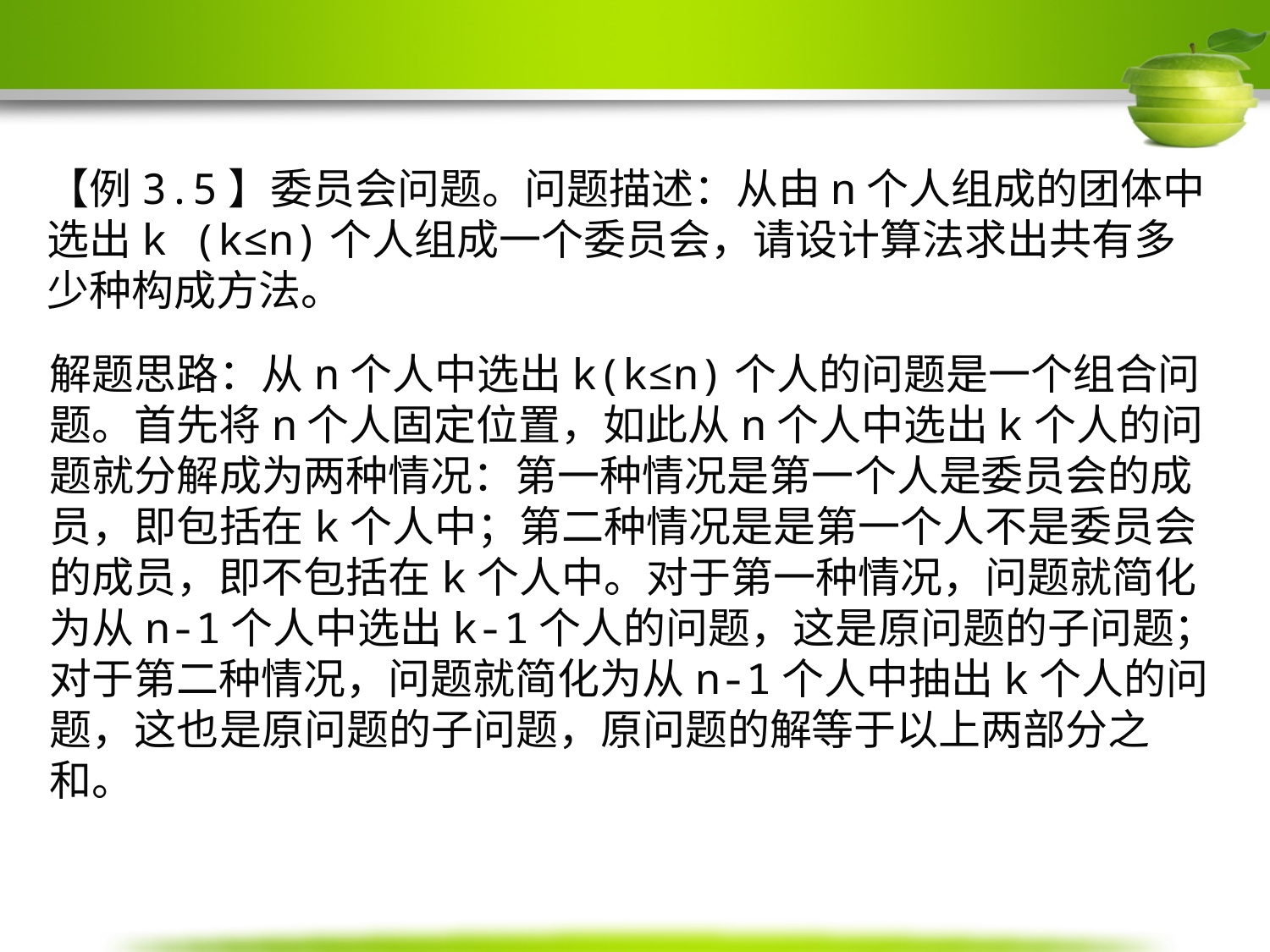

【例3.5】委员会问题。问题描述：从由n个人组成的团体中选出k (k≤n)个人组成一个委员会，请设计算法求出共有多少种构成方法。
解题思路：从n个人中选出k(k≤n)个人的问题是一个组合问题。首先将n个人固定位置，如此从n个人中选出k个人的问题就分解成为两种情况：第一种情况是第一个人是委员会的成员，即包括在k个人中；第二种情况是是第一个人不是委员会的成员，即不包括在k个人中。对于第一种情况，问题就简化为从n-1个人中选出k-1个人的问题，这是原问题的子问题；对于第二种情况，问题就简化为从n-1个人中抽出k个人的问题，这也是原问题的子问题，原问题的解等于以上两部分之和。